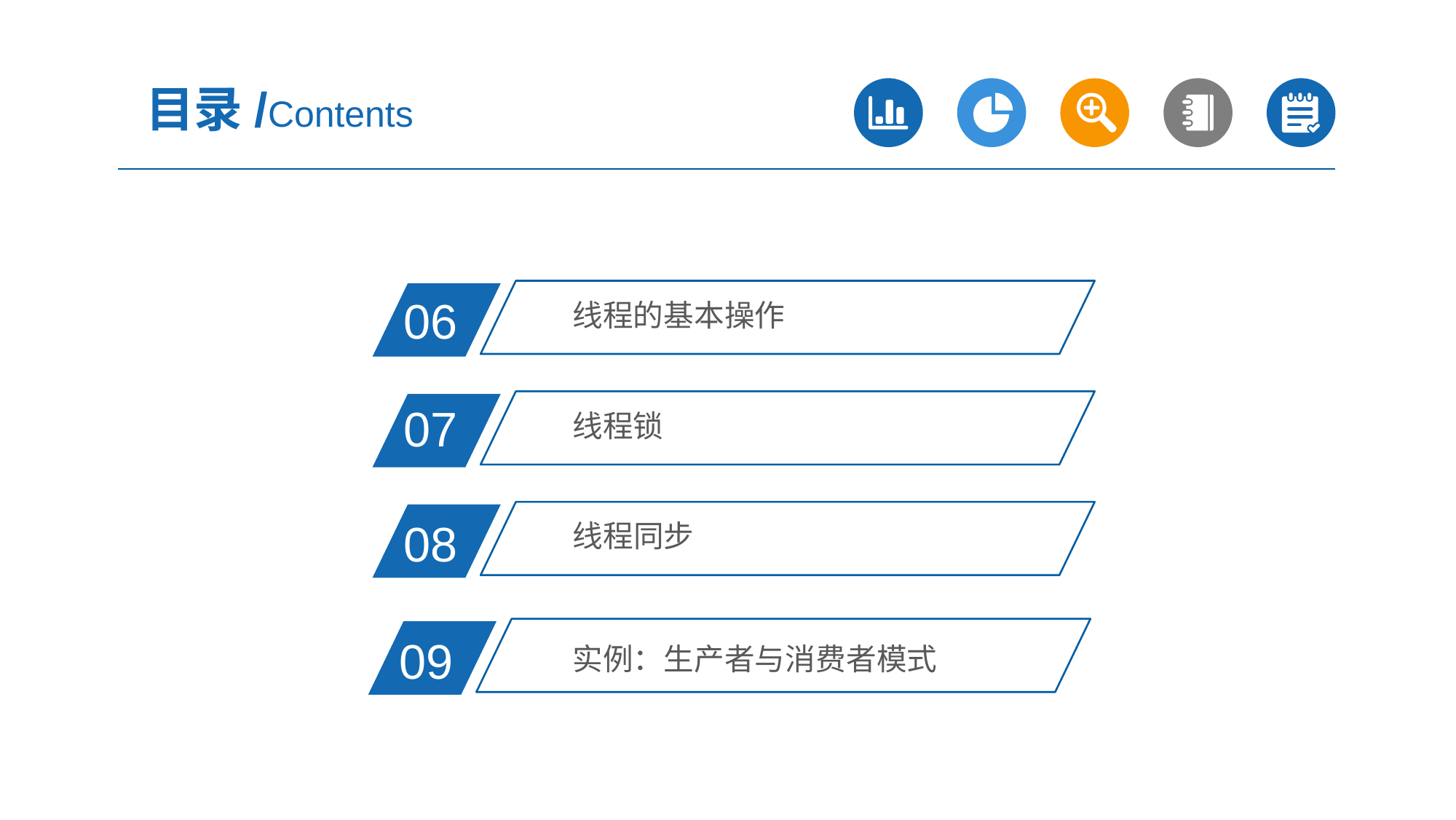

目录/Contents

线程的基本操作

06

线程锁
07

线程同步

08

实例：生产者与消费者模式

09